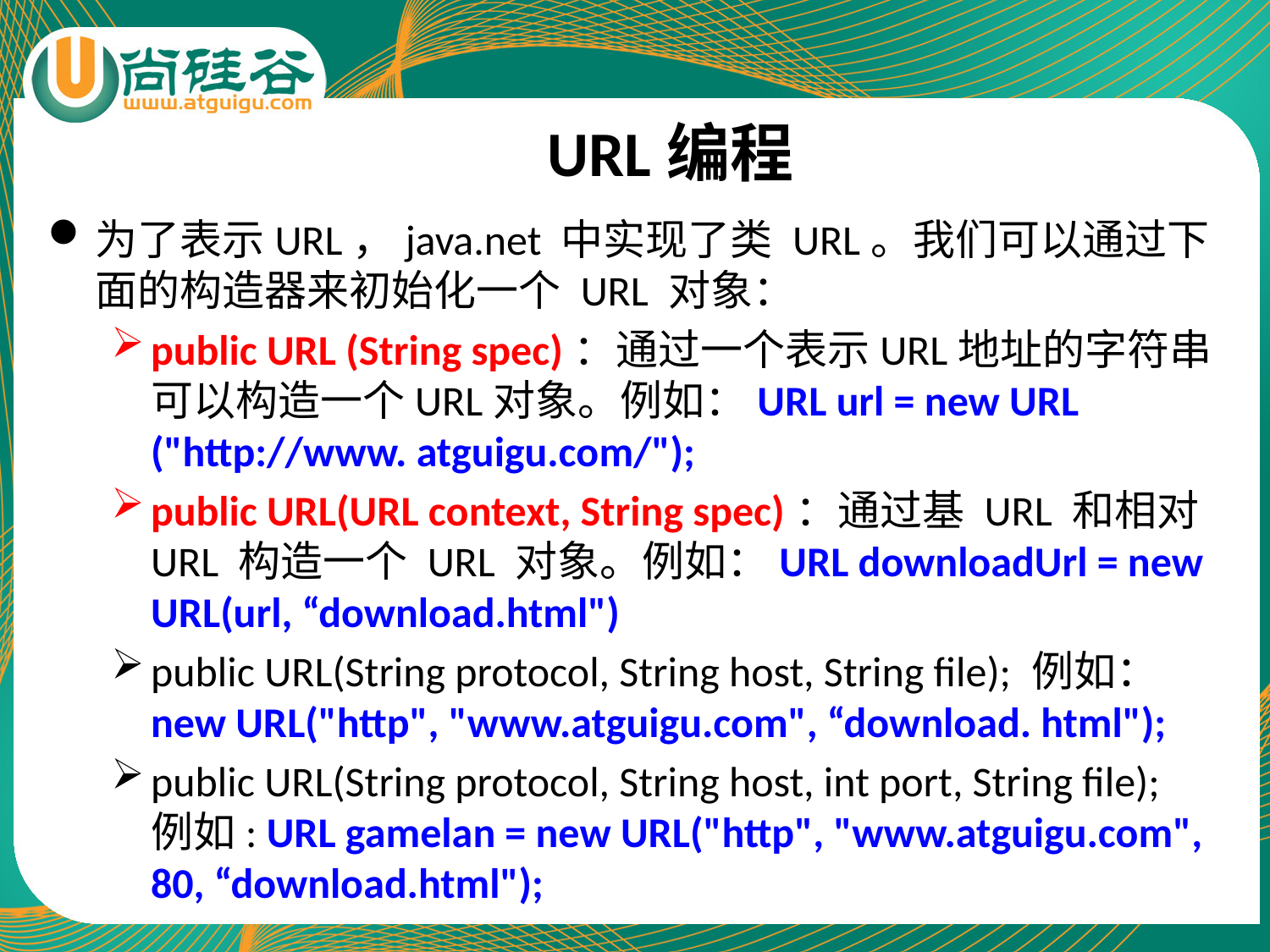

# URL编程
为了表示URL，java.net 中实现了类 URL。我们可以通过下面的构造器来初始化一个 URL 对象：
public URL (String spec)：通过一个表示URL地址的字符串可以构造一个URL对象。例如：URL url = new URL ("http://www. atguigu.com/");
public URL(URL context, String spec)：通过基 URL 和相对 URL 构造一个 URL 对象。例如：URL downloadUrl = new URL(url, “download.html")
public URL(String protocol, String host, String file); 例如：new URL("http", "www.atguigu.com", “download. html");
public URL(String protocol, String host, int port, String file); 例如: URL gamelan = new URL("http", "www.atguigu.com", 80, “download.html");